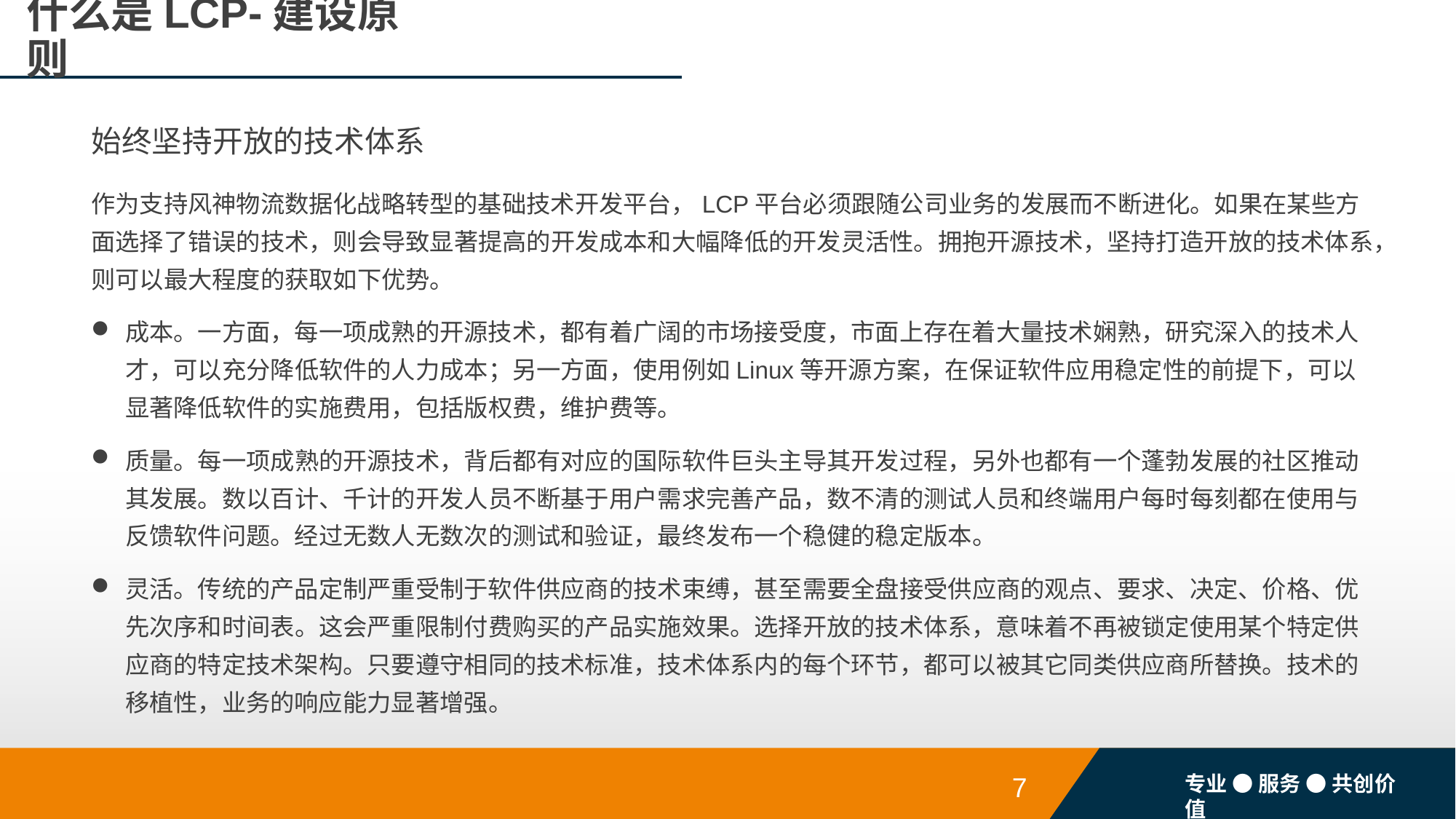

# 什么是LCP-建设原则
始终坚持开放的技术体系
作为支持风神物流数据化战略转型的基础技术开发平台，LCP平台必须跟随公司业务的发展而不断进化。如果在某些方面选择了错误的技术，则会导致显著提高的开发成本和大幅降低的开发灵活性。拥抱开源技术，坚持打造开放的技术体系，则可以最大程度的获取如下优势。
成本。一方面，每一项成熟的开源技术，都有着广阔的市场接受度，市面上存在着大量技术娴熟，研究深入的技术人才，可以充分降低软件的人力成本；另一方面，使用例如Linux等开源方案，在保证软件应用稳定性的前提下，可以显著降低软件的实施费用，包括版权费，维护费等。
质量。每一项成熟的开源技术，背后都有对应的国际软件巨头主导其开发过程，另外也都有一个蓬勃发展的社区推动其发展。数以百计、千计的开发人员不断基于用户需求完善产品，数不清的测试人员和终端用户每时每刻都在使用与反馈软件问题。经过无数人无数次的测试和验证，最终发布一个稳健的稳定版本。
灵活。传统的产品定制严重受制于软件供应商的技术束缚，甚至需要全盘接受供应商的观点、要求、决定、价格、优先次序和时间表。这会严重限制付费购买的产品实施效果。选择开放的技术体系，意味着不再被锁定使用某个特定供应商的特定技术架构。只要遵守相同的技术标准，技术体系内的每个环节，都可以被其它同类供应商所替换。技术的移植性，业务的响应能力显著增强。